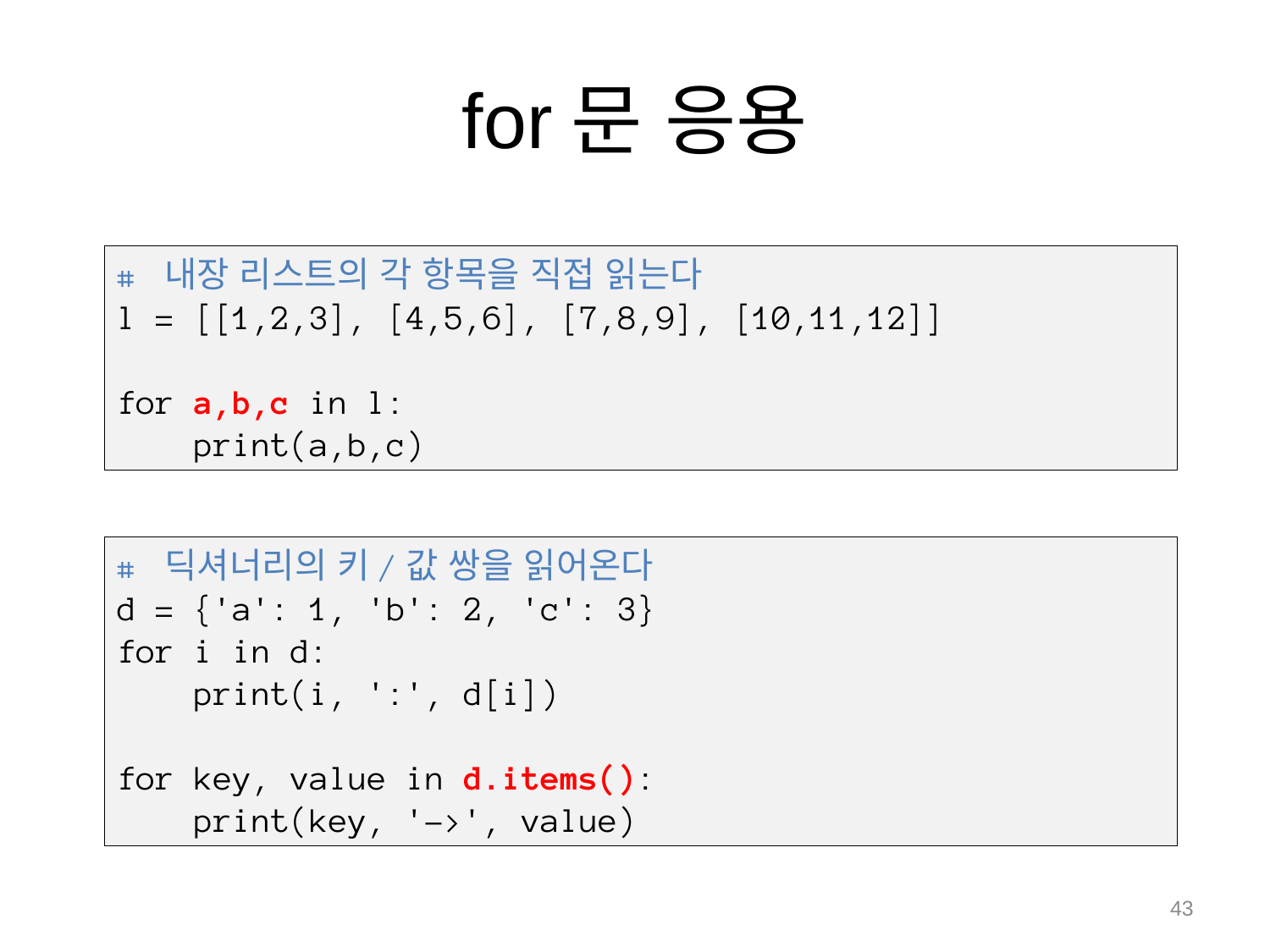

# for문 응용
# 내장 리스트의 각 항목을 직접 읽는다
l = [[1,2,3], [4,5,6], [7,8,9], [10,11,12]]

for a,b,c in l:
    print(a,b,c)
# 딕셔너리의 키/값 쌍을 읽어온다
d = {'a': 1, 'b': 2, 'c': 3}
for i in d:
    print(i, ':', d[i])

for key, value in d.items():
    print(key, '->', value)
43